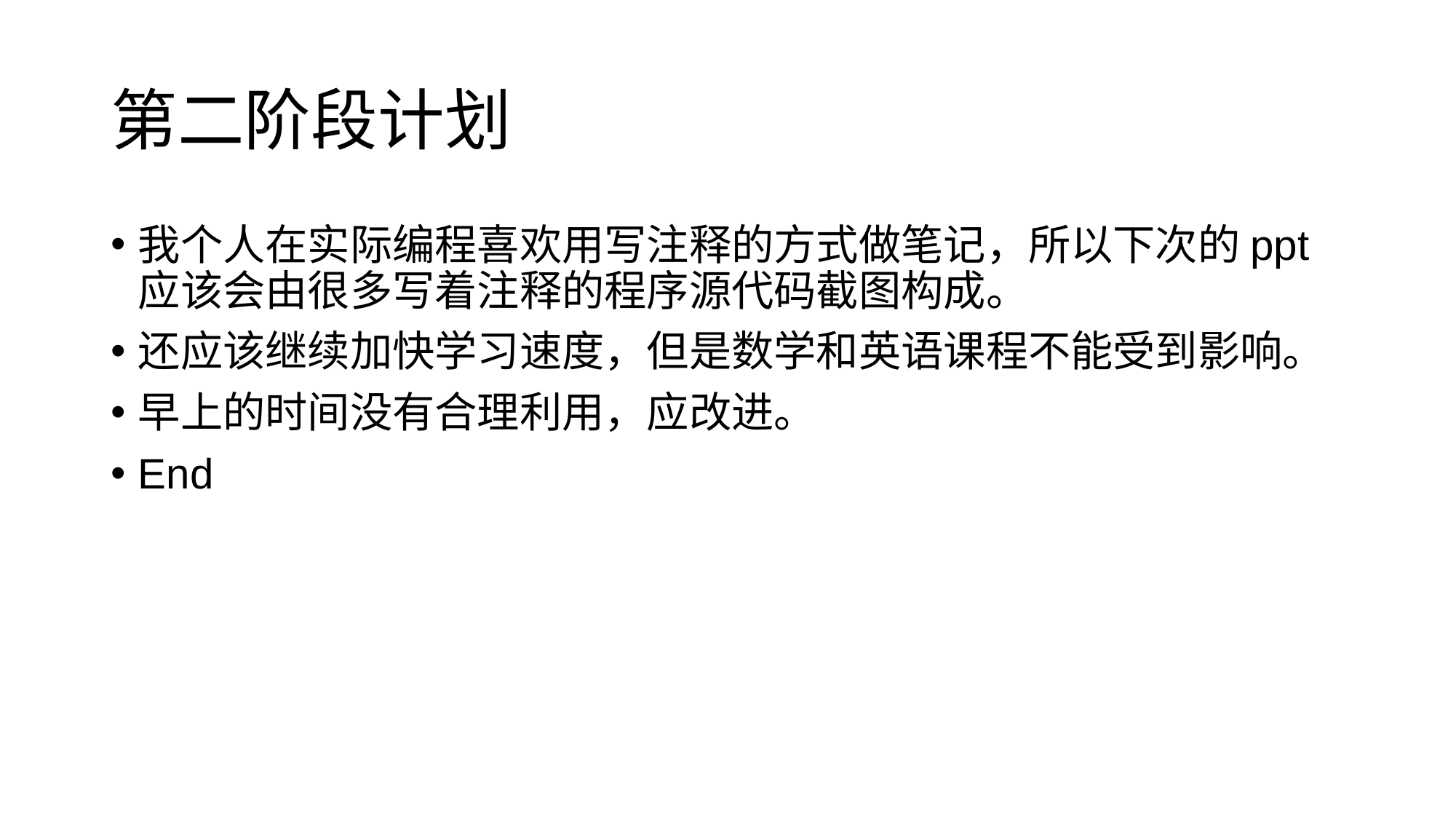

# 第二阶段计划
我个人在实际编程喜欢用写注释的方式做笔记，所以下次的ppt应该会由很多写着注释的程序源代码截图构成。
还应该继续加快学习速度，但是数学和英语课程不能受到影响。
早上的时间没有合理利用，应改进。
End